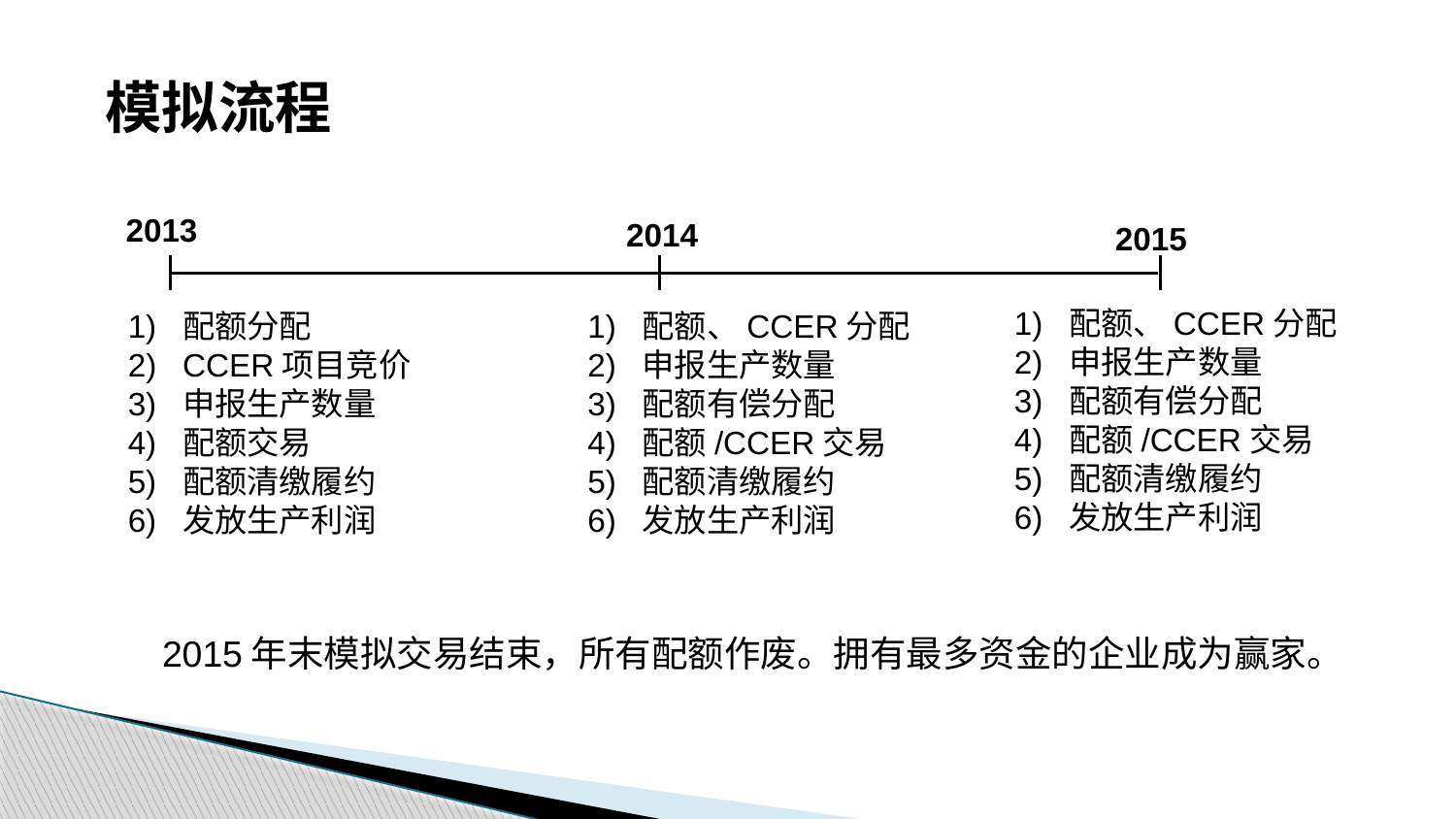

模拟流程
2013
2014
2015
配额、CCER分配
申报生产数量
配额有偿分配
配额/CCER交易
配额清缴履约
发放生产利润

配额、CCER分配
申报生产数量
配额有偿分配
配额/CCER交易
配额清缴履约
发放生产利润

配额分配
CCER项目竞价
申报生产数量
配额交易
配额清缴履约
发放生产利润

2015年末模拟交易结束，所有配额作废。拥有最多资金的企业成为赢家。